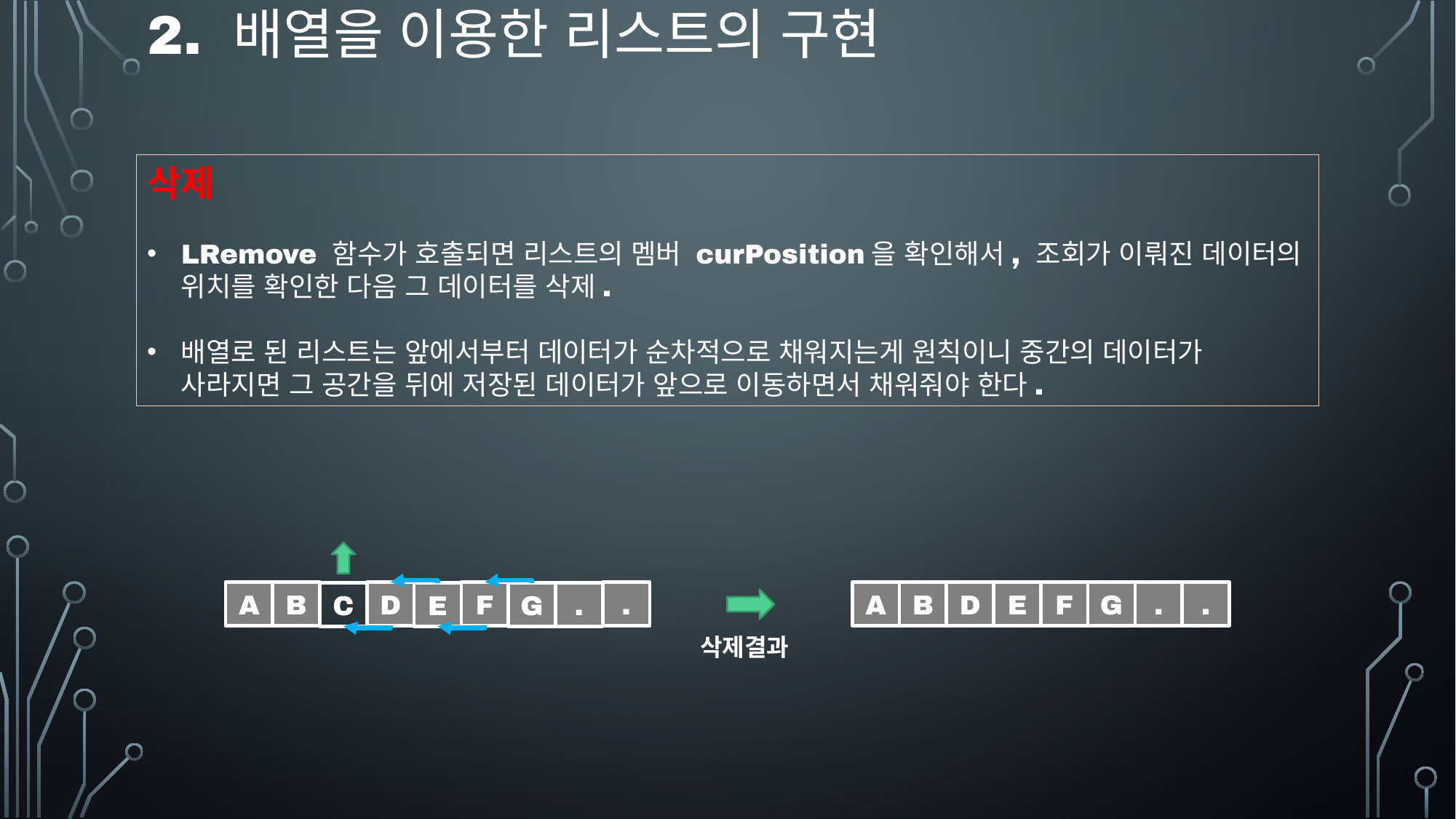

# 2. 배열을 이용한 리스트의 구현
삭제

LRemove 함수가 호출되면 리스트의 멤버 curPosition을 확인해서, 조회가 이뤄진 데이터의 위치를 확인한 다음 그 데이터를 삭제.

배열로 된 리스트는 앞에서부터 데이터가 순차적으로 채워지는게 원칙이니 중간의 데이터가 사라지면 그 공간을 뒤에 저장된 데이터가 앞으로 이동하면서 채워줘야 한다.

A
B
D
F
.
C
E
G
.
A
B
D
E
F
G
.
.

삭제결과